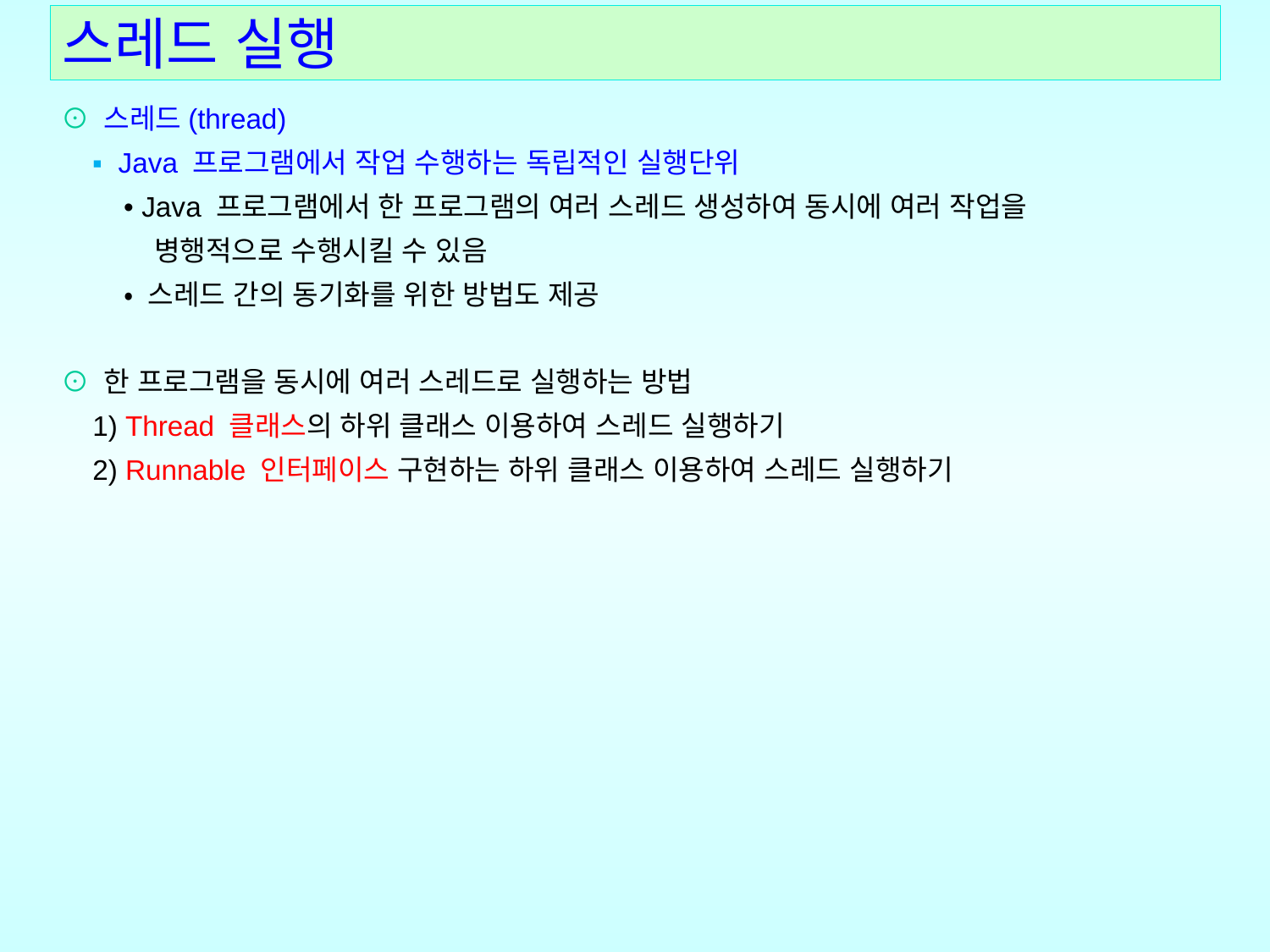

# 스레드 실행
⊙ 스레드(thread)
    ▪  Java 프로그램에서 작업 수행하는 독립적인 실행단위
        • Java 프로그램에서 한 프로그램의 여러 스레드 생성하여 동시에 여러 작업을
           병행적으로 수행시킬 수 있음
        • 스레드 간의 동기화를 위한 방법도 제공

⊙ 한 프로그램을 동시에 여러 스레드로 실행하는 방법
    1) Thread 클래스의 하위 클래스 이용하여 스레드 실행하기
    2) Runnable 인터페이스 구현하는 하위 클래스 이용하여 스레드 실행하기